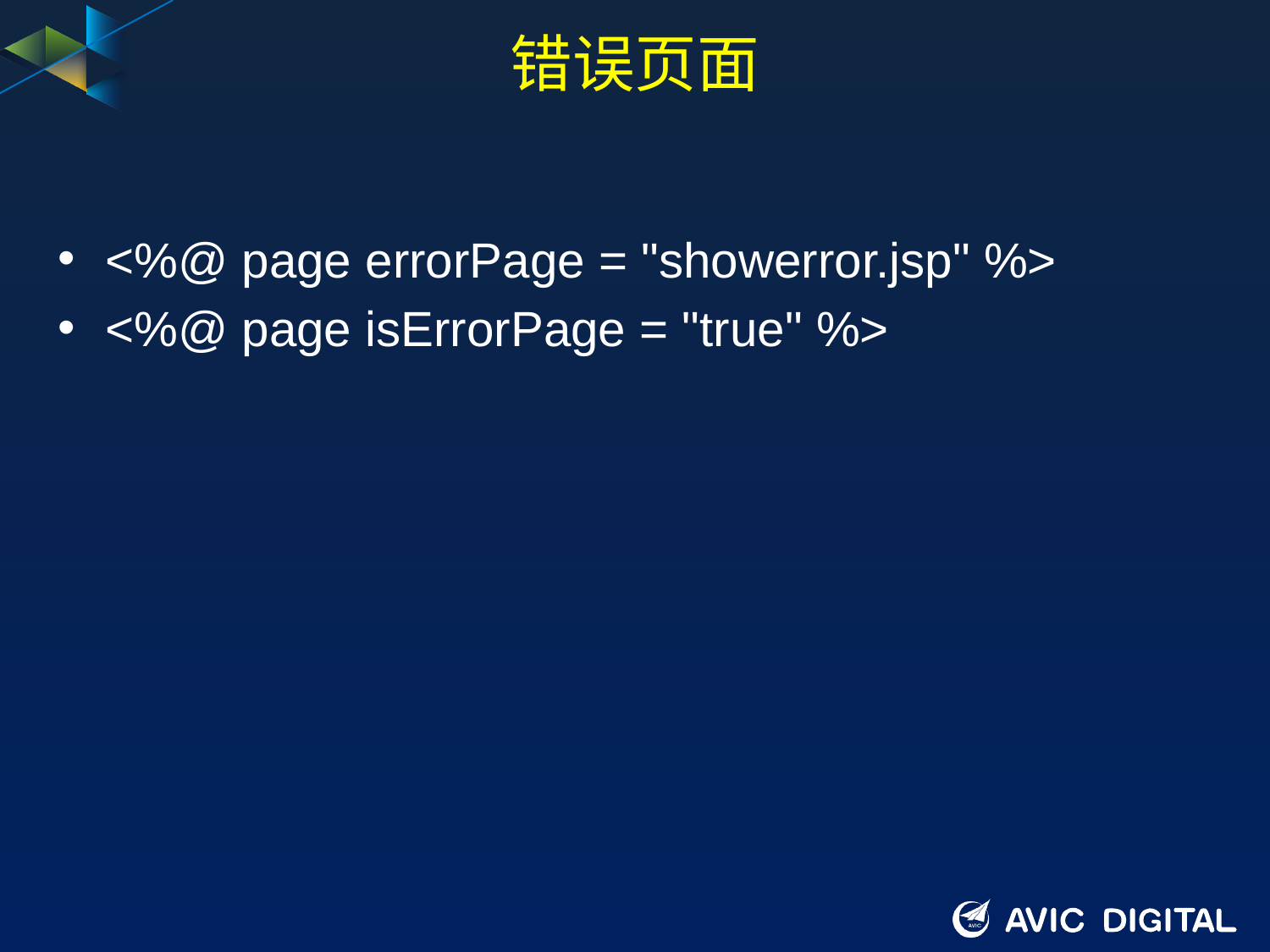

# 错误页面
<%@ page errorPage = "showerror.jsp" %>
<%@ page isErrorPage = "true" %>